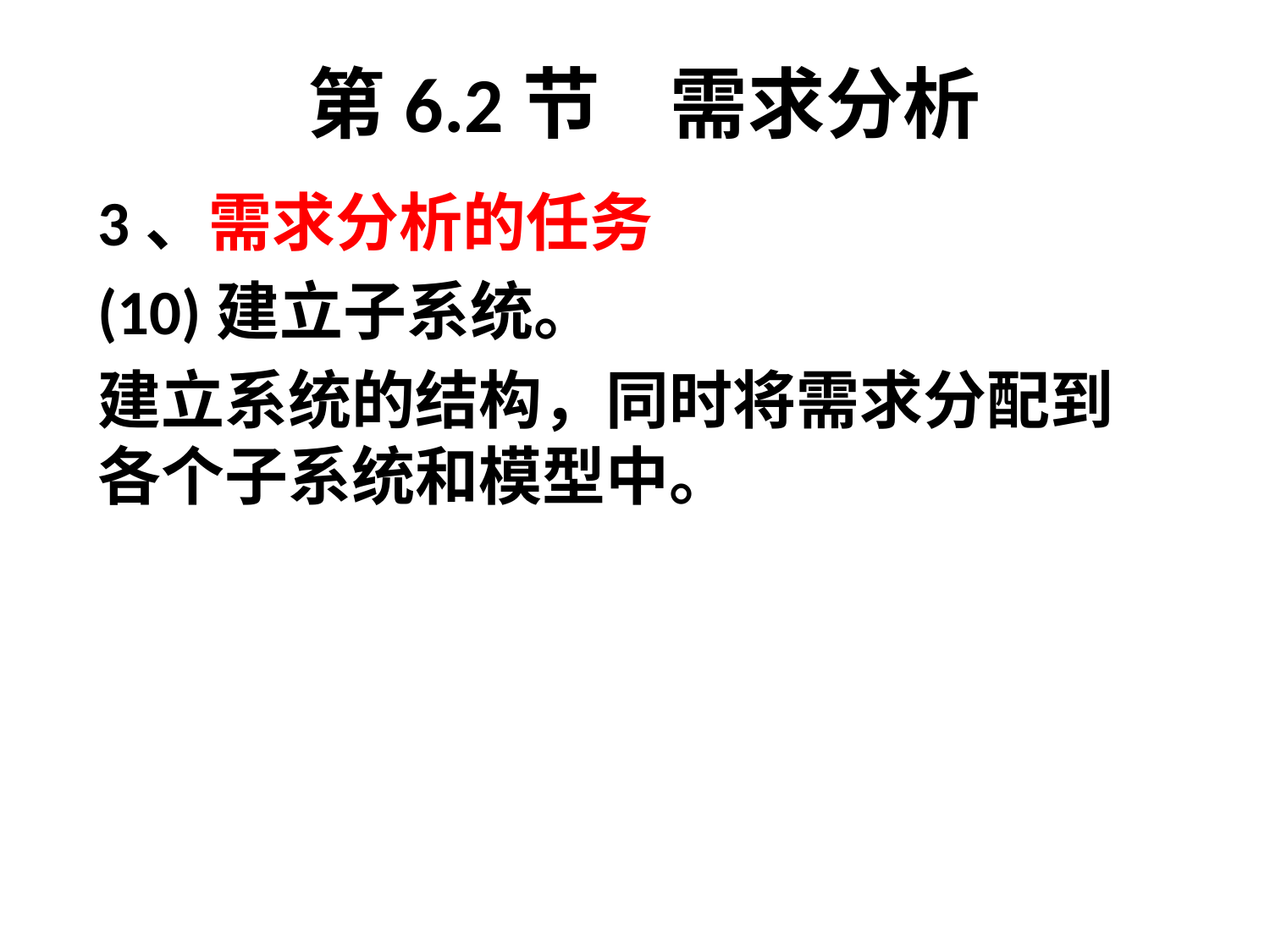

# 第6.2节    需求分析
3、需求分析的任务
(10)建立子系统。
建立系统的结构，同时将需求分配到各个子系统和模型中。